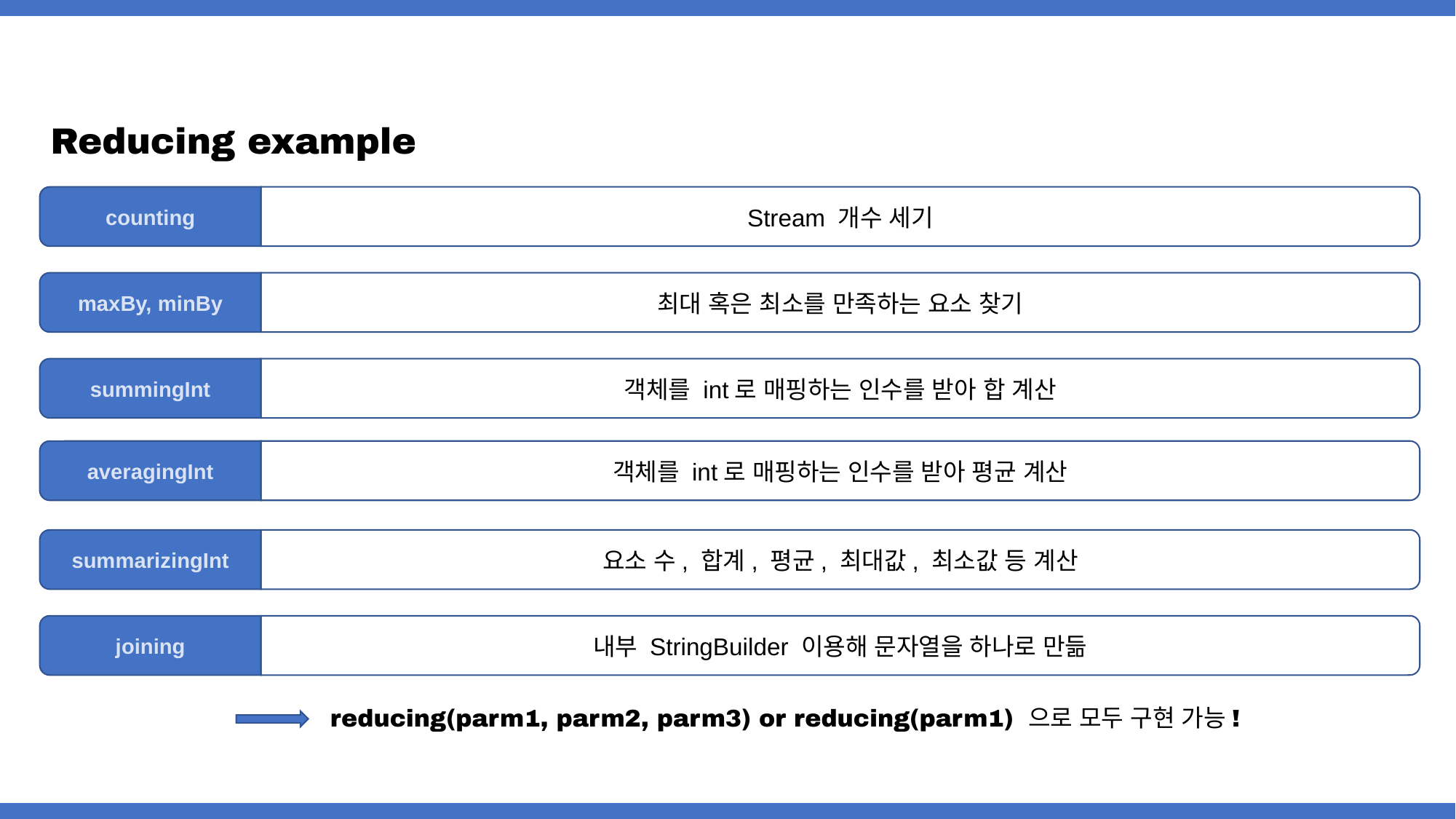

Reducing example

counting
Stream 개수 세기

maxBy, minBy
최대 혹은 최소를 만족하는 요소 찾기

summingInt
객체를 int로 매핑하는 인수를 받아 합 계산

averagingInt
객체를 int로 매핑하는 인수를 받아 평균 계산

summarizingInt
요소 수, 합계, 평균, 최대값, 최소값 등 계산

joining
내부 StringBuilder 이용해 문자열을 하나로 만듦
reducing(parm1, parm2, parm3) or reducing(parm1) 으로 모두 구현 가능!